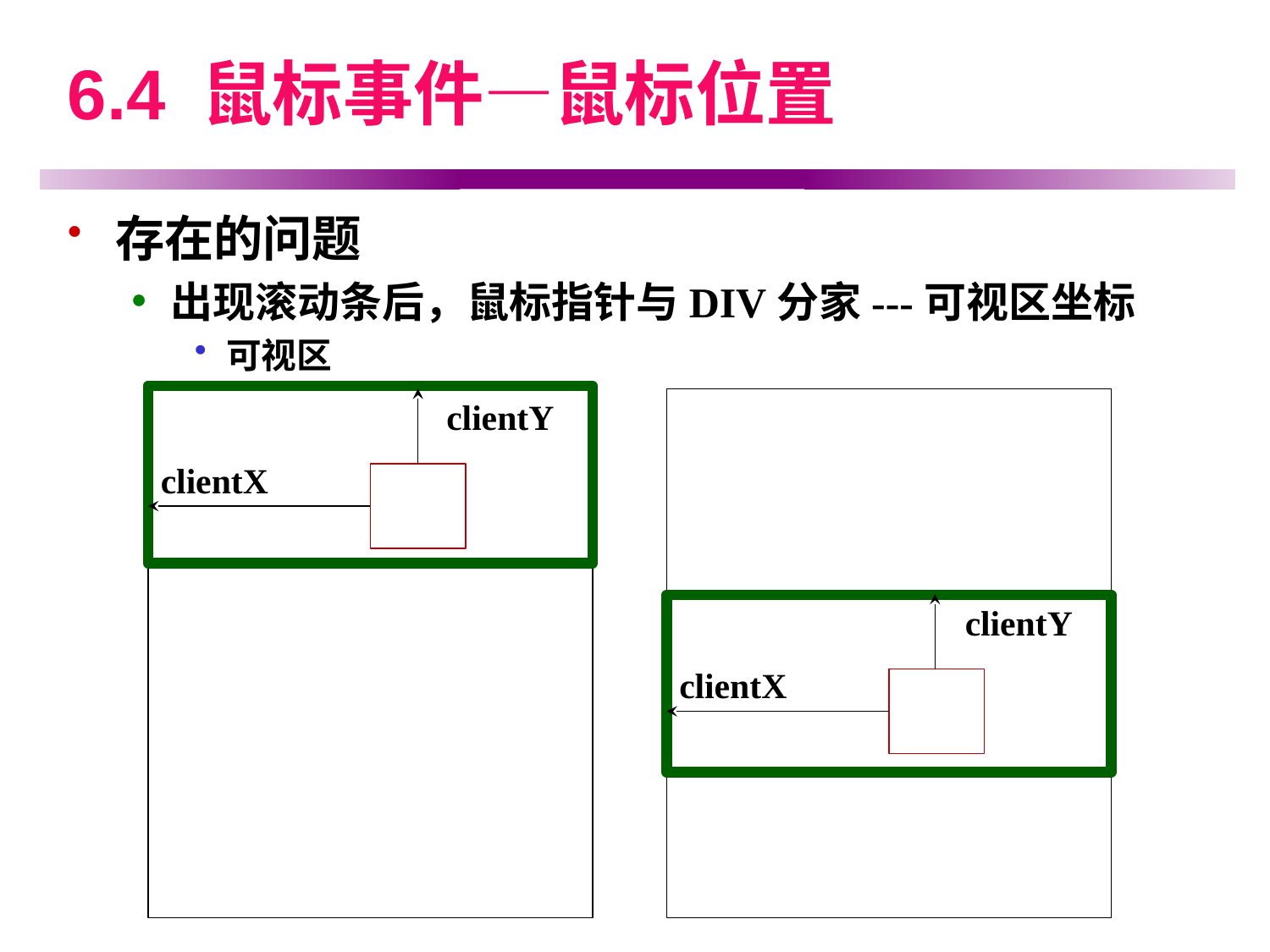

# 6.4 鼠标事件—鼠标位置
存在的问题
出现滚动条后，鼠标指针与DIV分家---可视区坐标
可视区

clientY

clientX

clientY

clientX